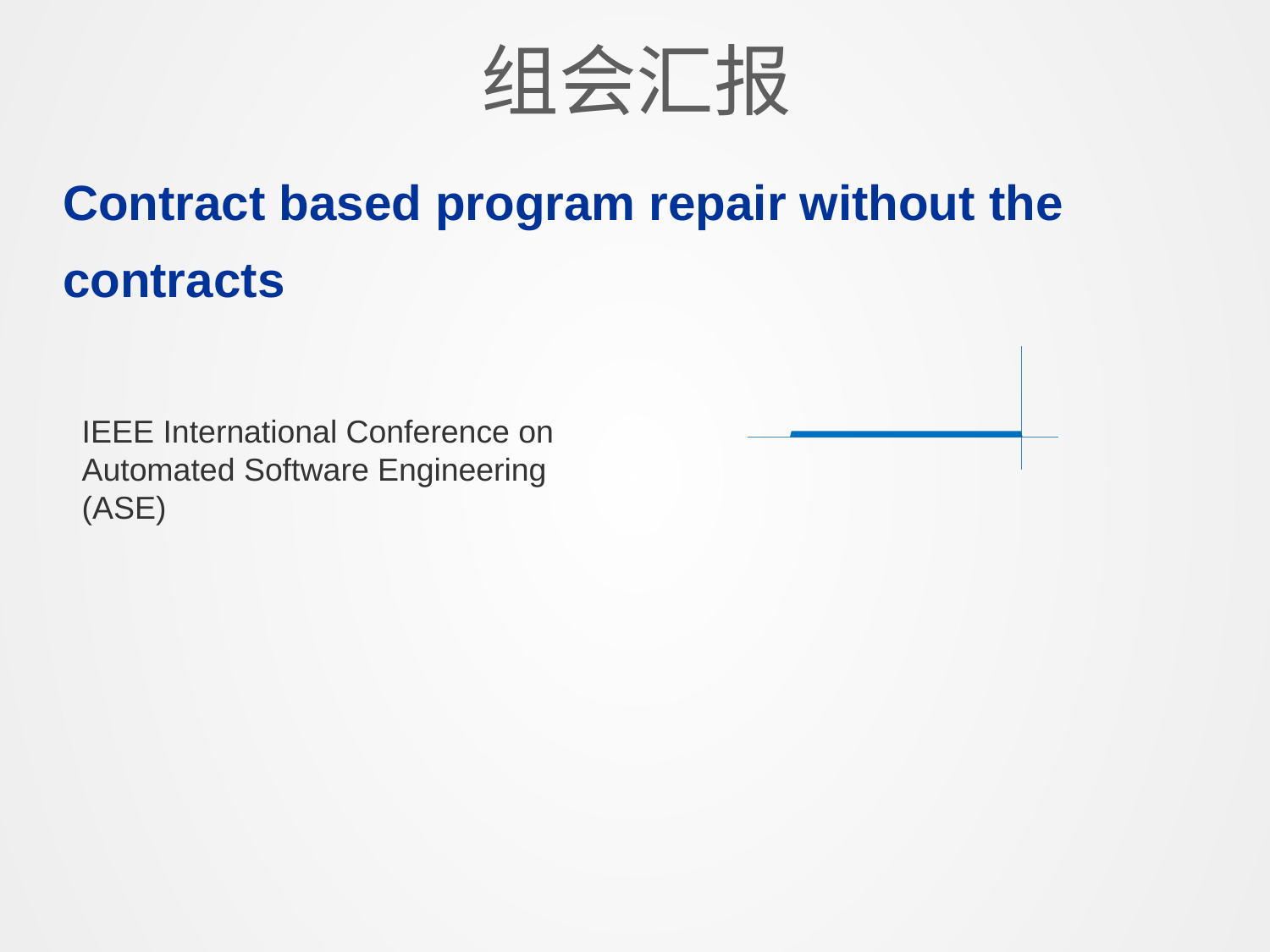

组会汇报
Contract based program repair without the contracts
IEEE International Conference on Automated Software Engineering (ASE)